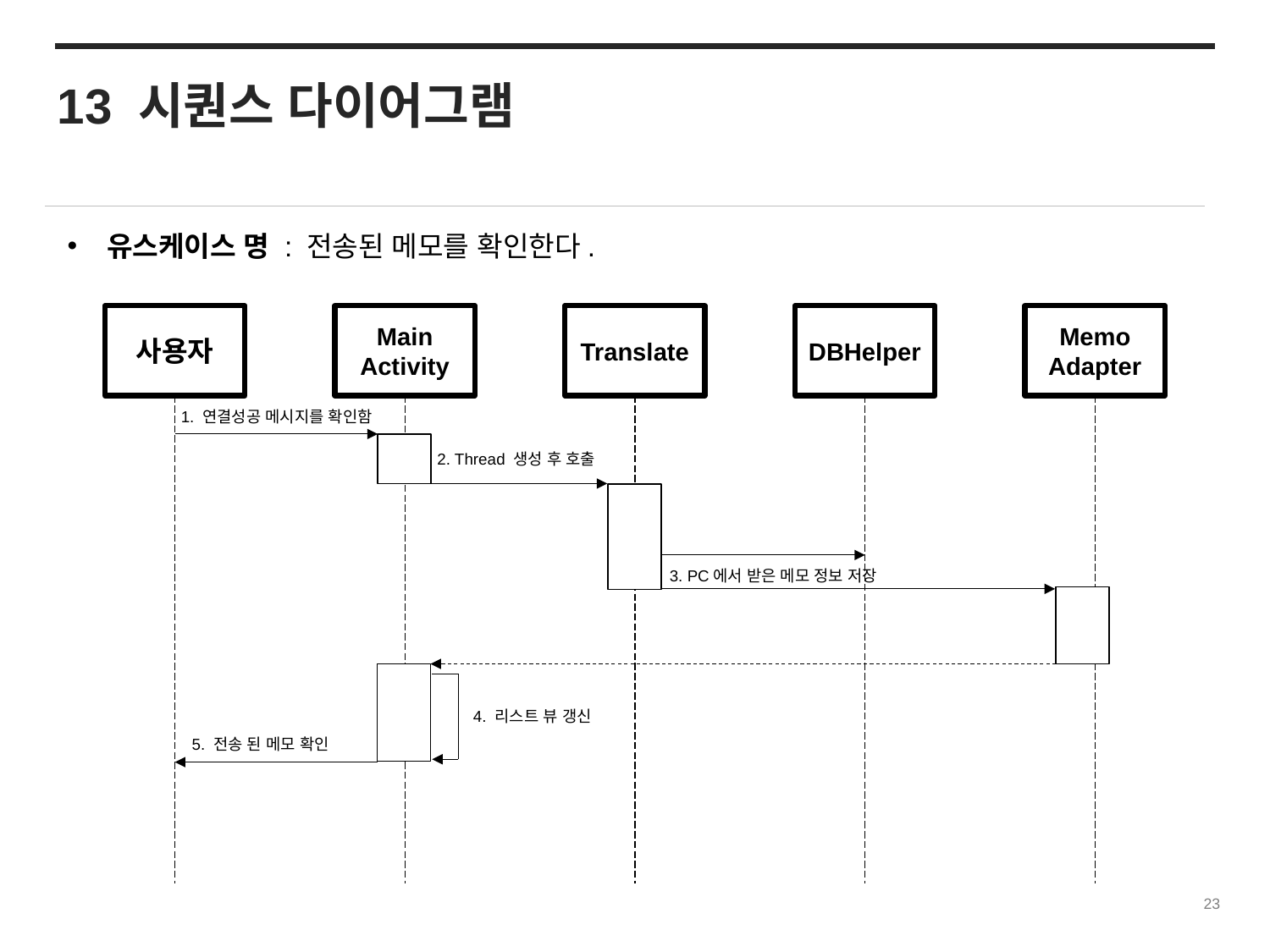

13 시퀀스 다이어그램
유스케이스 명 : 전송된 메모를 확인한다.

사용자
Main
Activity
Translate
DBHelper
Memo
Adapter
1. 연결성공 메시지를 확인함

2. Thread 생성 후 호출

3. PC에서 받은 메모 정보 저장

4. 리스트 뷰 갱신
5. 전송 된 메모 확인